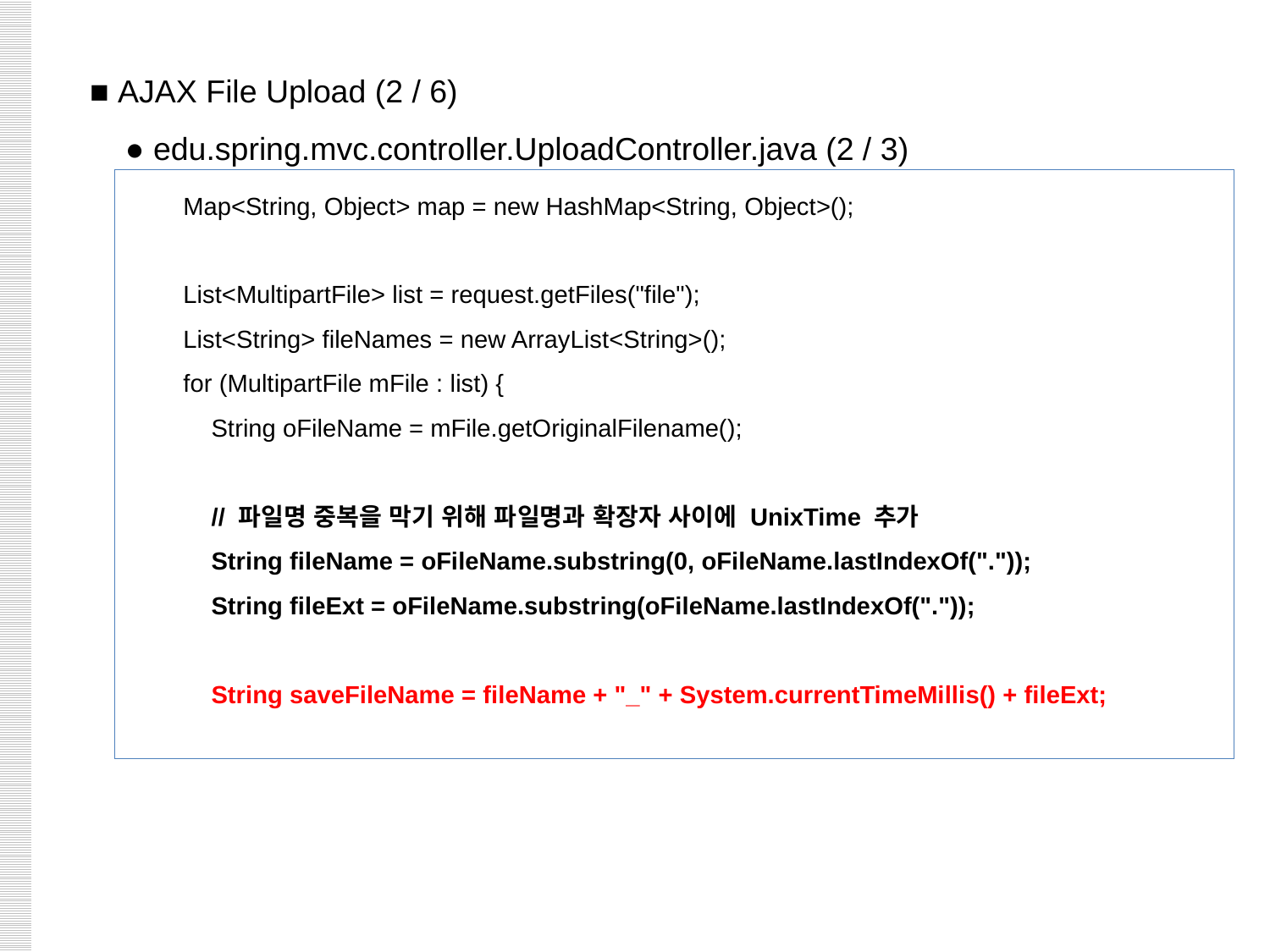

■ AJAX File Upload (2 / 6)
    ● edu.spring.mvc.controller.UploadController.java (2 / 3)
        Map<String, Object> map = new HashMap<String, Object>();

        List<MultipartFile> list = request.getFiles("file");
        List<String> fileNames = new ArrayList<String>();
        for (MultipartFile mFile : list) {
            String oFileName = mFile.getOriginalFilename();

            // 파일명 중복을 막기 위해 파일명과 확장자 사이에 UnixTime 추가
            String fileName = oFileName.substring(0, oFileName.lastIndexOf("."));
            String fileExt = oFileName.substring(oFileName.lastIndexOf("."));

            String saveFileName = fileName + "_" + System.currentTimeMillis() + fileExt;